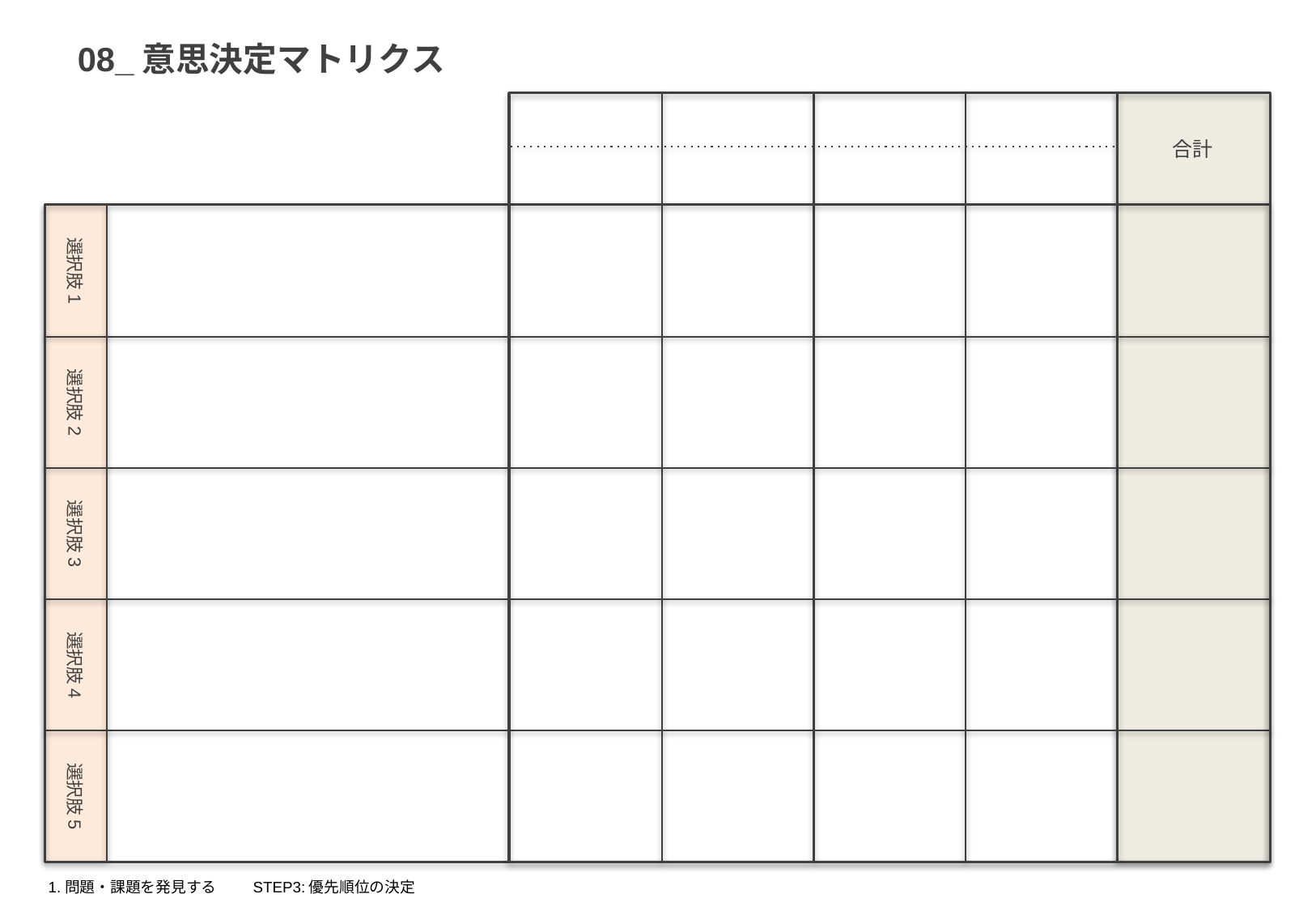

08_意思決定マトリクス

合計

選択肢1
選択肢2
選択肢3
選択肢4
選択肢5
1.問題・課題を発見する
STEP3:優先順位の決定